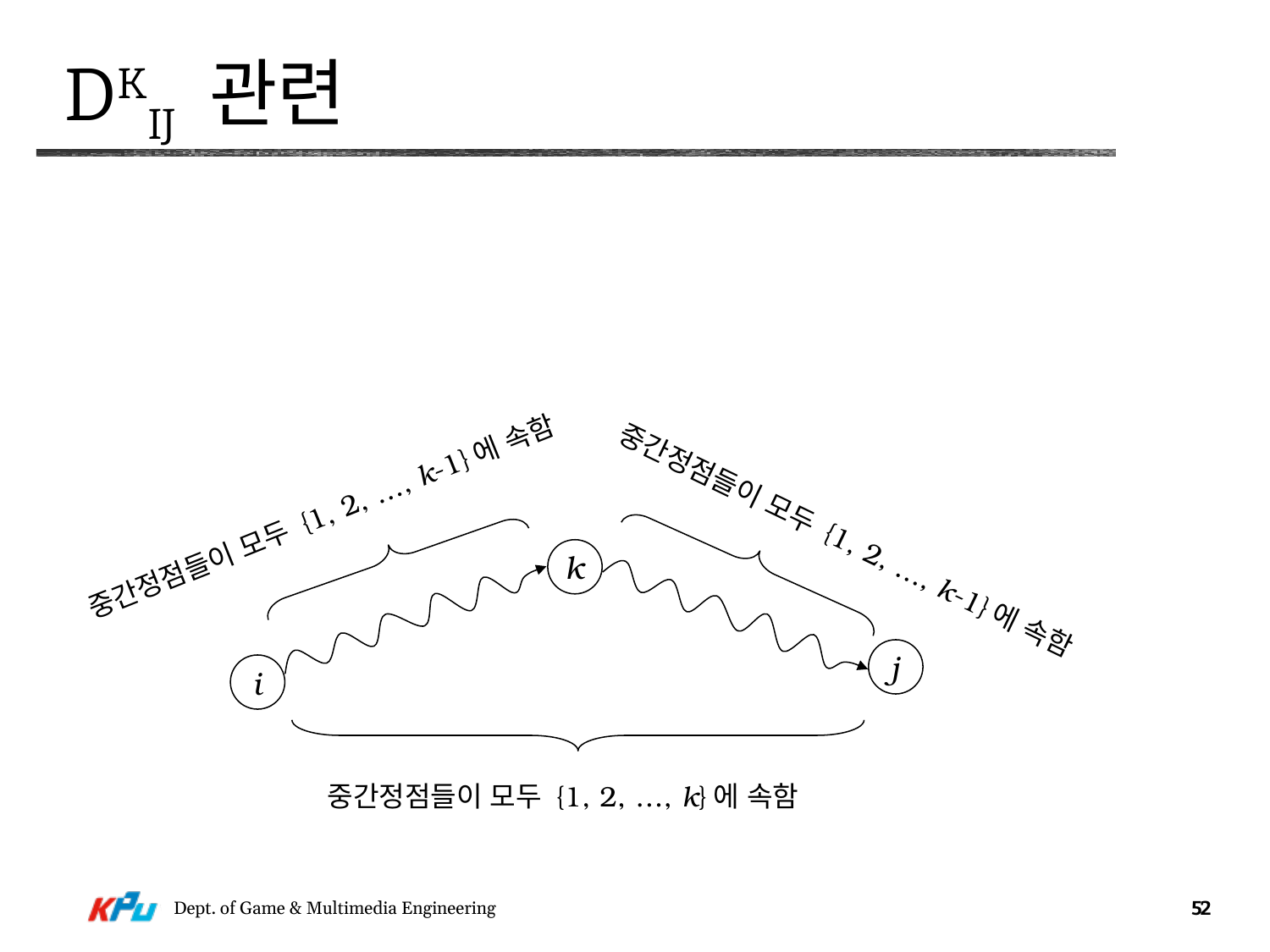

# dkij 관련

중간정점들이 모두 {1, 2, …, k-1}에 속함
중간정점들이 모두 {1, 2, …, k-1}에 속함
k

j
i
중간정점들이 모두 {1, 2, …, k}에 속함
Dept. of Game & Multimedia Engineering
52